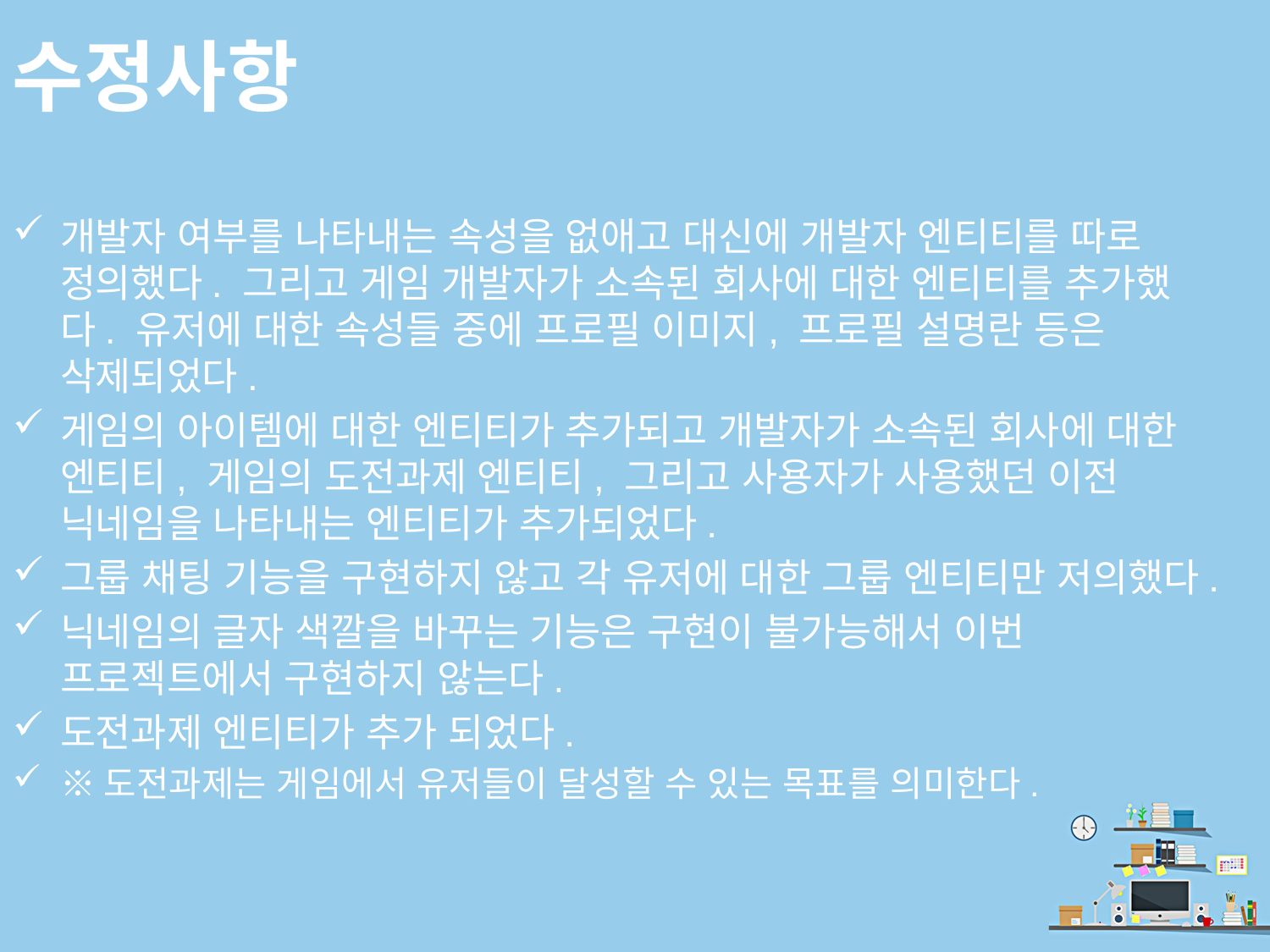

# 수정사항
개발자 여부를 나타내는 속성을 없애고 대신에 개발자 엔티티를 따로 정의했다. 그리고 게임 개발자가 소속된 회사에 대한 엔티티를 추가했다. 유저에 대한 속성들 중에 프로필 이미지, 프로필 설명란 등은 삭제되었다.
게임의 아이템에 대한 엔티티가 추가되고 개발자가 소속된 회사에 대한 엔티티, 게임의 도전과제 엔티티, 그리고 사용자가 사용했던 이전 닉네임을 나타내는 엔티티가 추가되었다.
그룹 채팅 기능을 구현하지 않고 각 유저에 대한 그룹 엔티티만 저의했다.
닉네임의 글자 색깔을 바꾸는 기능은 구현이 불가능해서 이번 프로젝트에서 구현하지 않는다.
도전과제 엔티티가 추가 되었다.
※도전과제는 게임에서 유저들이 달성할 수 있는 목표를 의미한다.